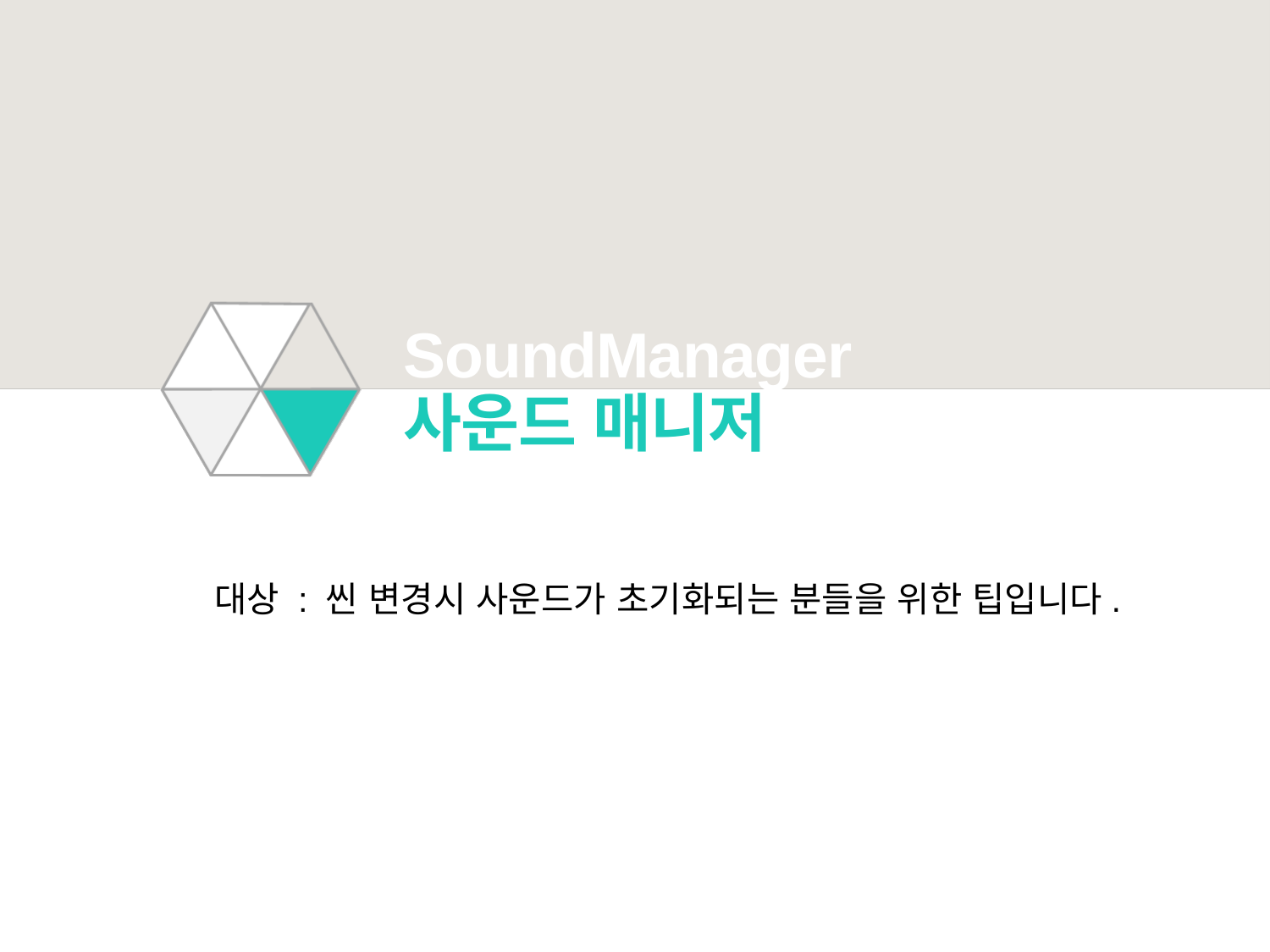

SoundManager
사운드 매니저

대상 : 씬 변경시 사운드가 초기화되는 분들을 위한 팁입니다.